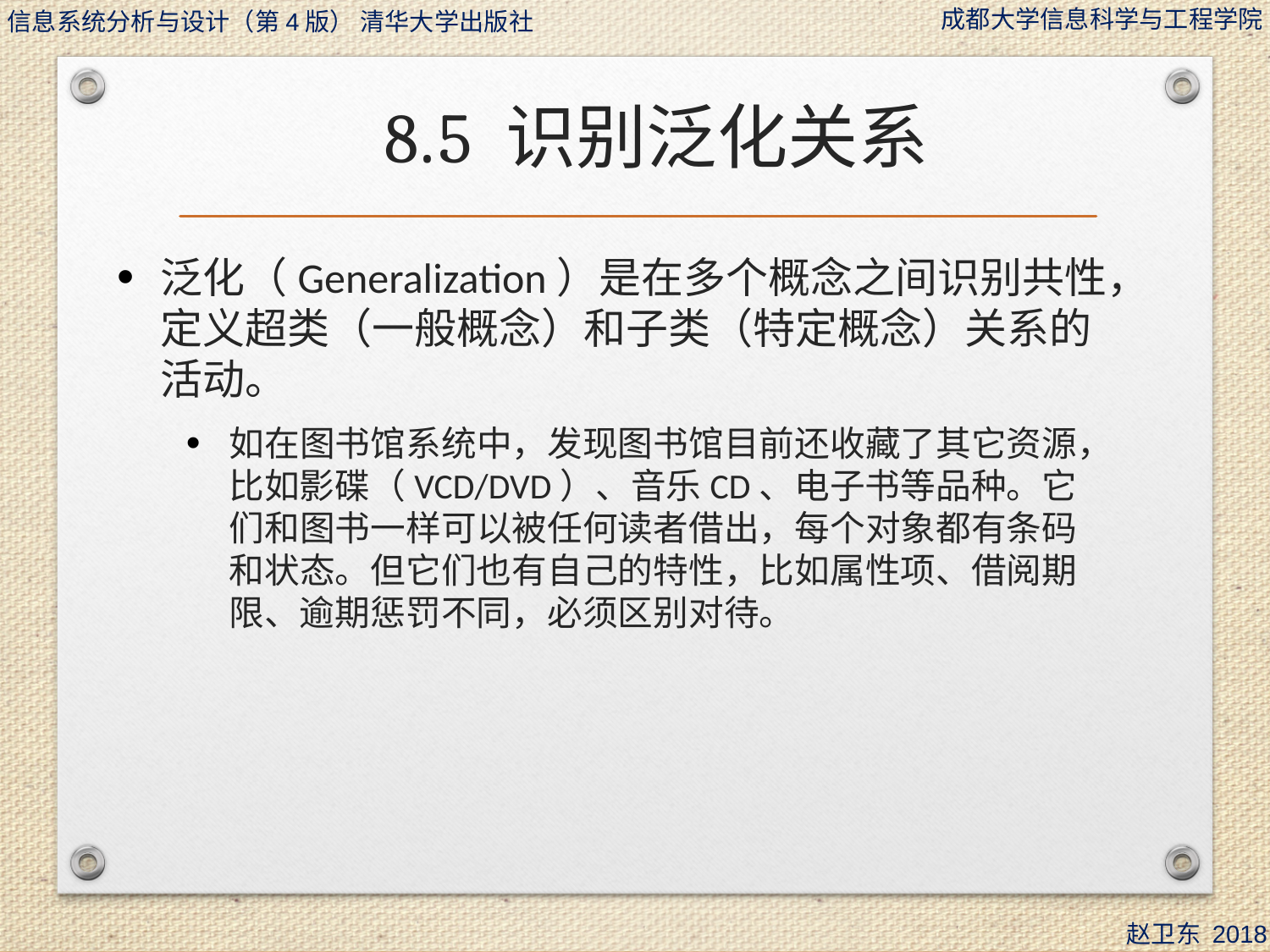

# 8.5 识别泛化关系
泛化（Generalization）是在多个概念之间识别共性，定义超类（一般概念）和子类（特定概念）关系的活动。
如在图书馆系统中，发现图书馆目前还收藏了其它资源，比如影碟（VCD/DVD）、音乐CD、电子书等品种。它们和图书一样可以被任何读者借出，每个对象都有条码和状态。但它们也有自己的特性，比如属性项、借阅期限、逾期惩罚不同，必须区别对待。